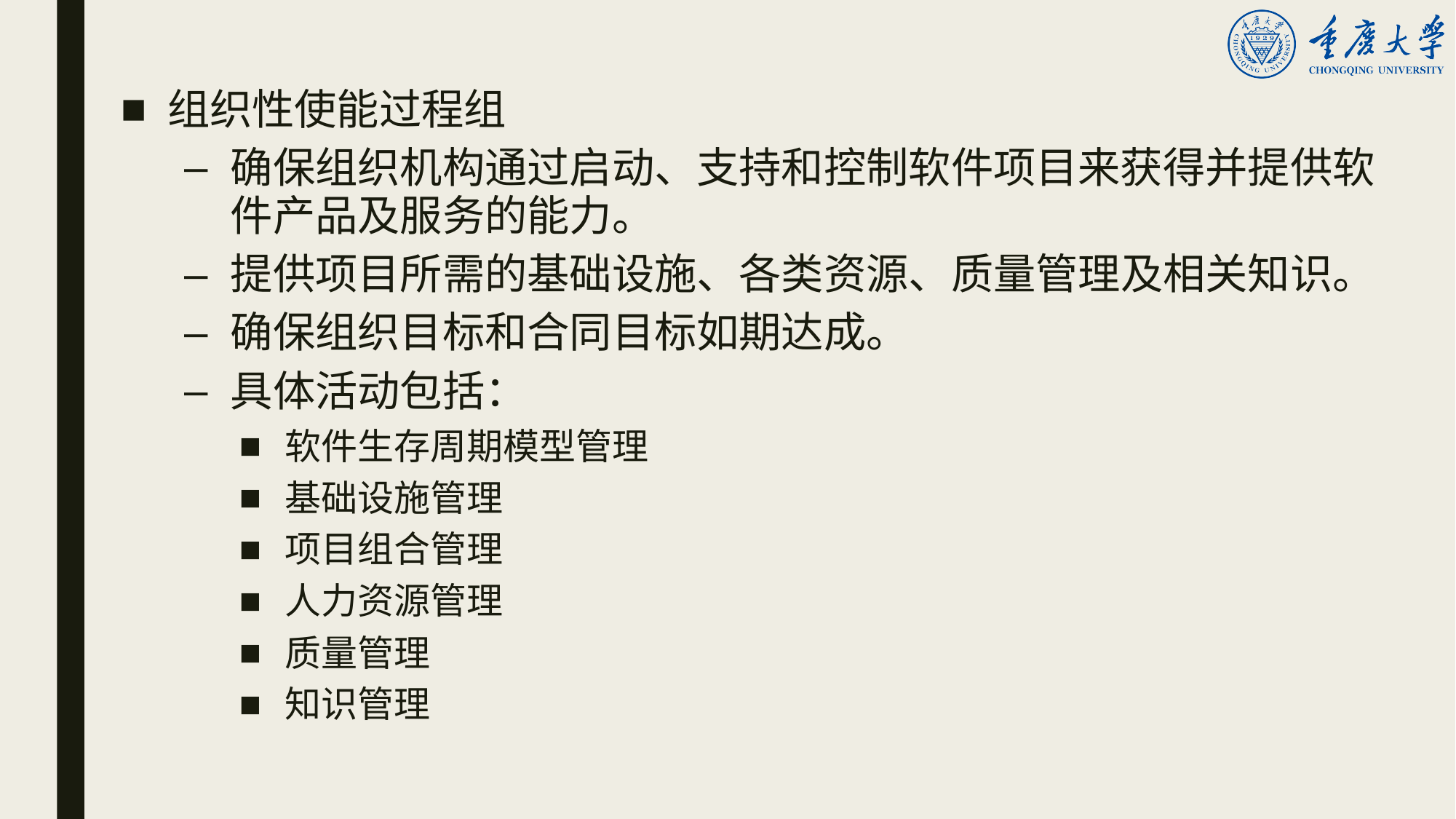

组织性使能过程组
确保组织机构通过启动、支持和控制软件项目来获得并提供软件产品及服务的能力。
提供项目所需的基础设施、各类资源、质量管理及相关知识。
确保组织目标和合同目标如期达成。
具体活动包括：
软件生存周期模型管理
基础设施管理
项目组合管理
人力资源管理
质量管理
知识管理